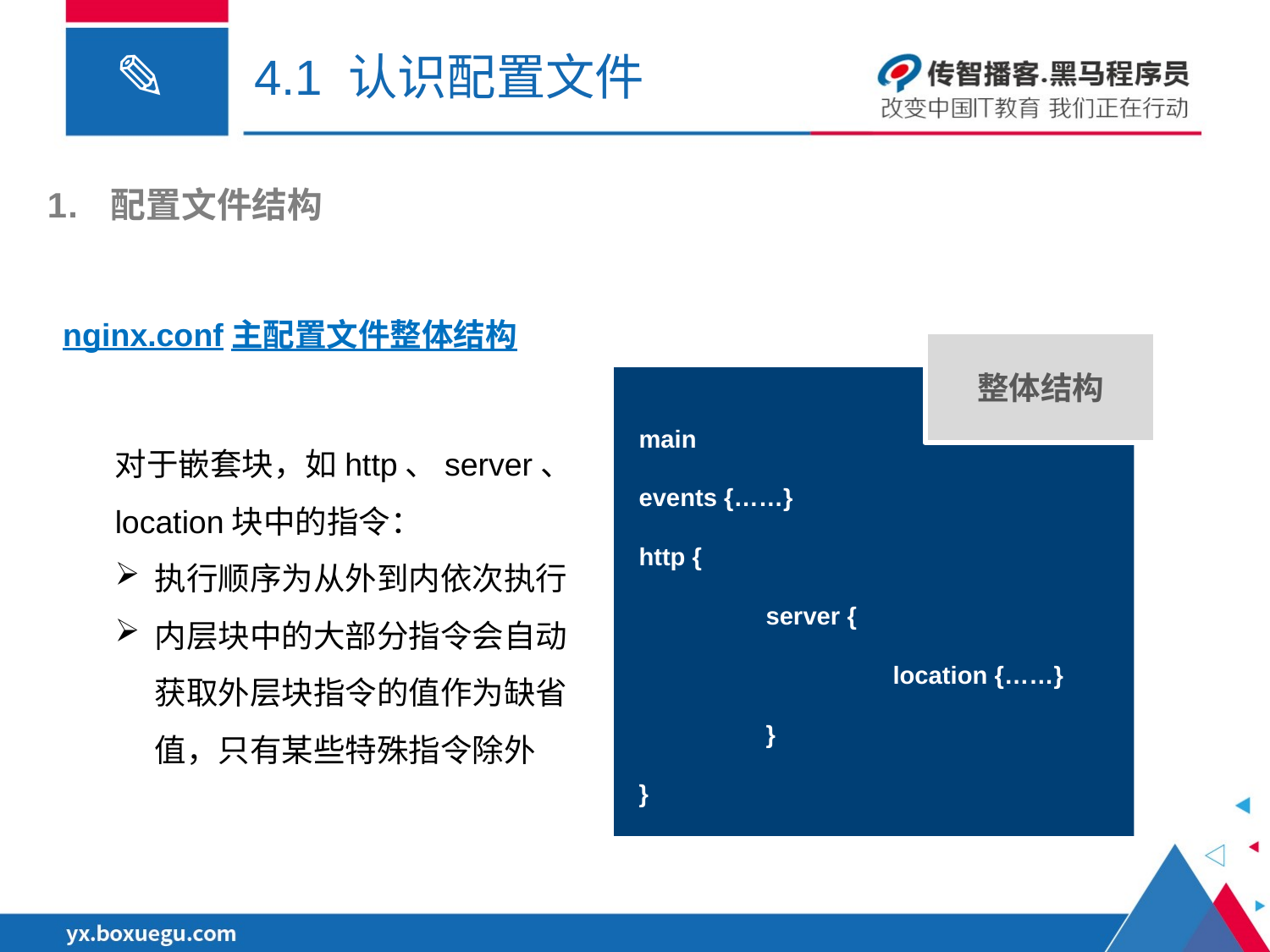

# 4.1 认识配置文件
配置文件结构
nginx.conf主配置文件整体结构
整体结构

main
events {……}
http {
	server {
		location {……}
	}
}
对于嵌套块，如http、server、location块中的指令：
执行顺序为从外到内依次执行
内层块中的大部分指令会自动获取外层块指令的值作为缺省值，只有某些特殊指令除外